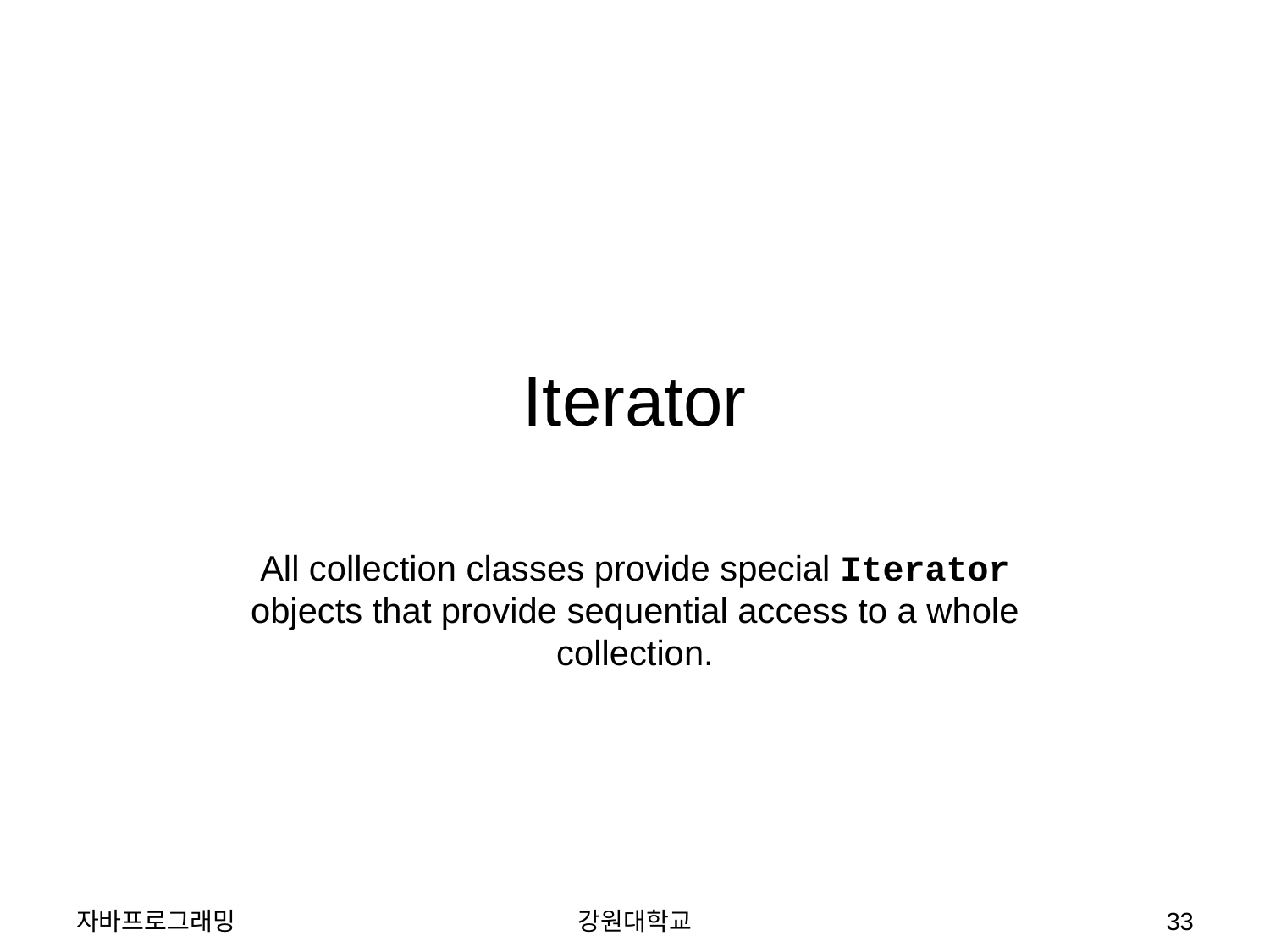

# Iterator
All collection classes provide special Iterator objects that provide sequential access to a whole collection.
자바프로그래밍
강원대학교
33